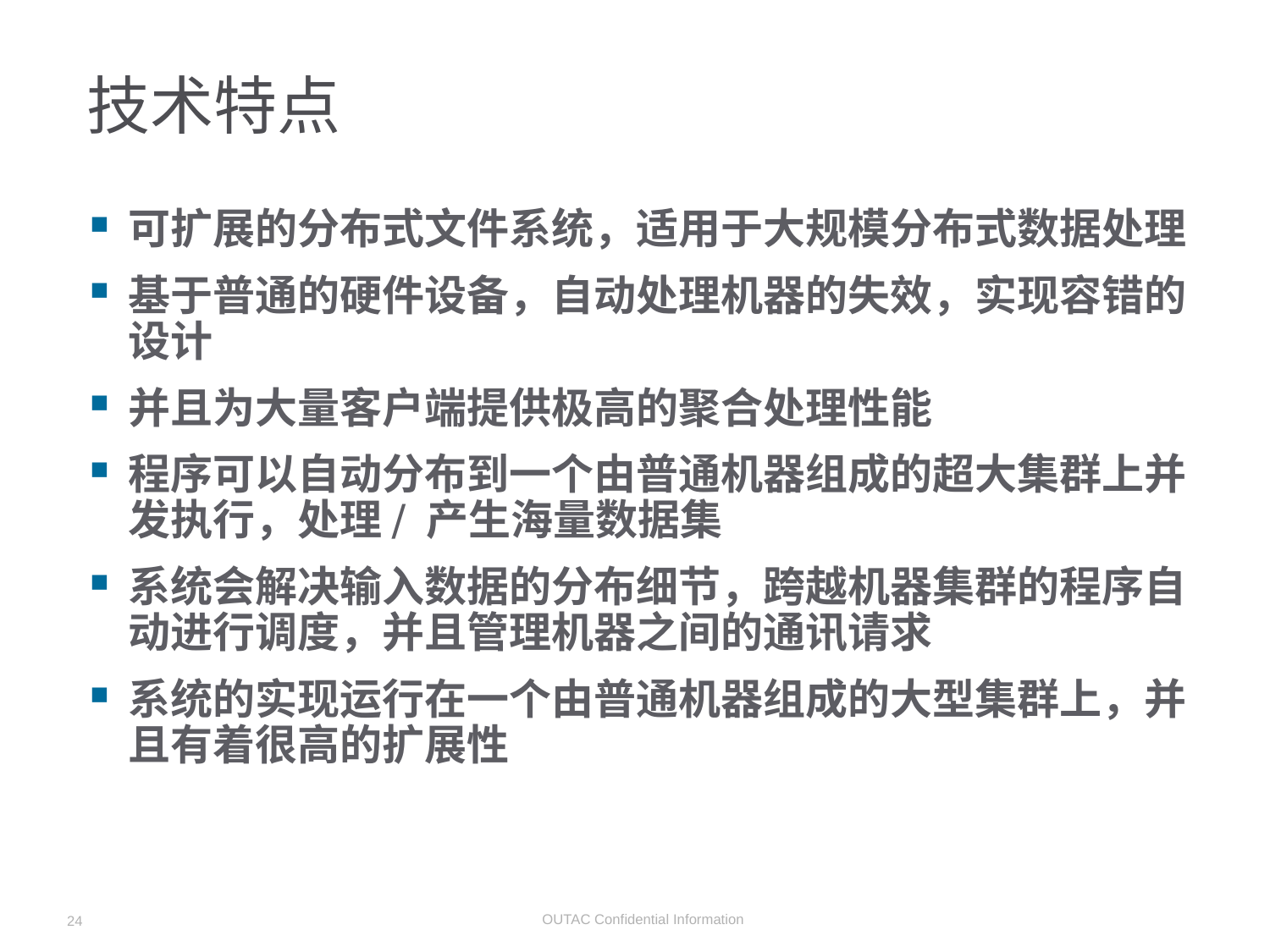

技术特点

可扩展的分布式文件系统，适用于大规模分布式数据处理
基于普通的硬件设备，自动处理机器的失效，实现容错的设计
并且为大量客户端提供极高的聚合处理性能
程序可以自动分布到一个由普通机器组成的超大集群上并发执行，处理/产生海量数据集
系统会解决输入数据的分布细节，跨越机器集群的程序自动进行调度，并且管理机器之间的通讯请求
系统的实现运行在一个由普通机器组成的大型集群上，并且有着很高的扩展性
24